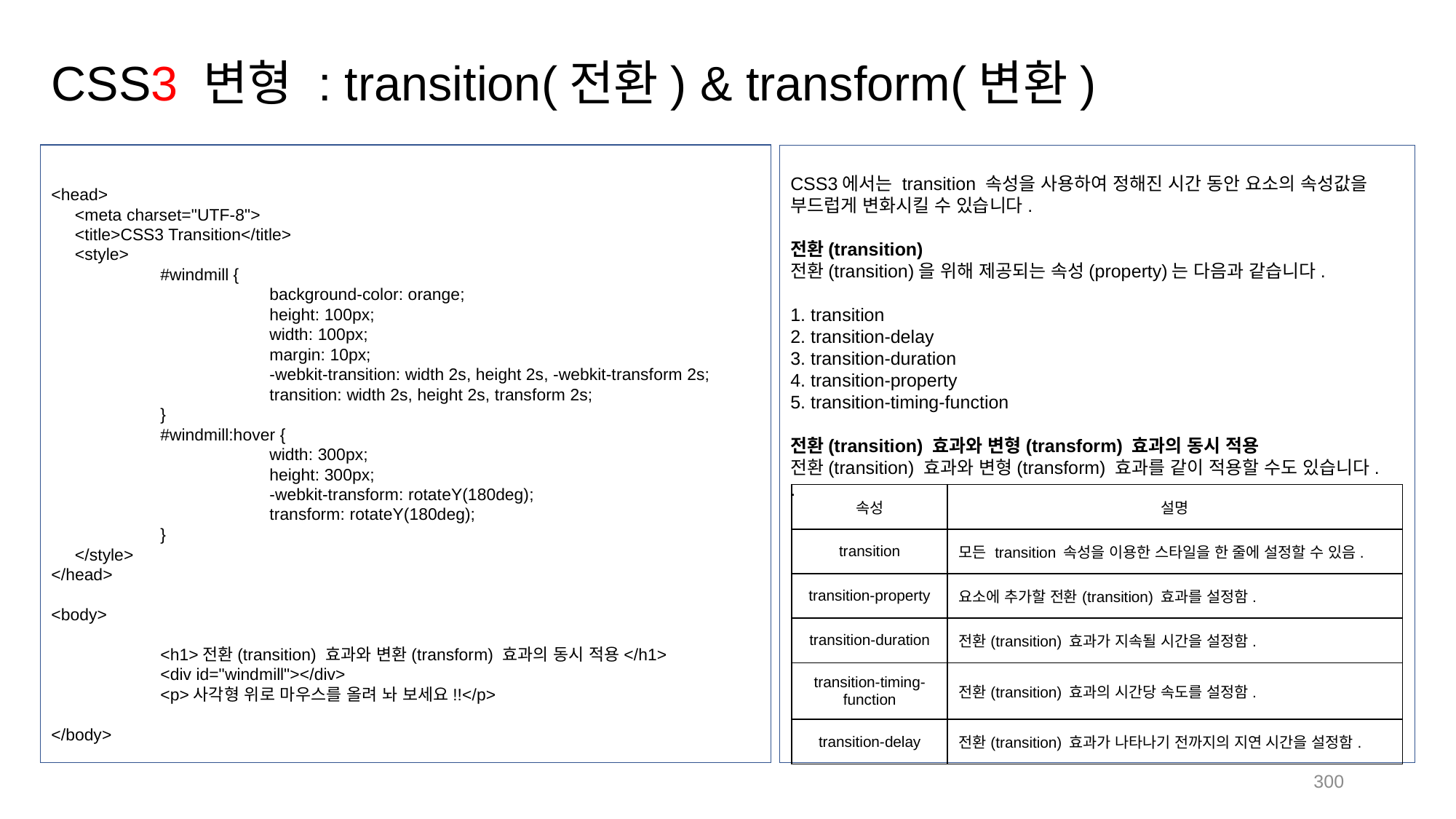

# CSS3 변형 : transition(전환) & transform(변환)

<head>
     <meta charset="UTF-8">
     <title>CSS3 Transition</title>
     <style>
	#windmill {
		background-color: orange;
		height: 100px;
		width: 100px;
		margin: 10px;
		-webkit-transition: width 2s, height 2s, -webkit-transform 2s;
		transition: width 2s, height 2s, transform 2s;
	}
	#windmill:hover {
		width: 300px;
		height: 300px;
		-webkit-transform: rotateY(180deg);
		transform: rotateY(180deg);
	}
     </style>
</head>

<body>

	<h1>전환(transition) 효과와 변환(transform) 효과의 동시 적용</h1>
	<div id="windmill"></div>
	<p>사각형 위로 마우스를 올려 놔 보세요!!</p>

</body>

CSS3에서는 transition 속성을 사용하여 정해진 시간 동안 요소의 속성값을 부드럽게 변화시킬 수 있습니다.

전환(transition)
전환(transition)을 위해 제공되는 속성(property)는 다음과 같습니다.

1. transition
2. transition-delay
3. transition-duration
4. transition-property
5. transition-timing-function

전환(transition) 효과와 변형(transform) 효과의 동시 적용
전환(transition) 효과와 변형(transform) 효과를 같이 적용할 수도 있습니다.
.
| 속성 | 설명 |
| --- | --- |
| transition | 모든 transition 속성을 이용한 스타일을 한 줄에 설정할 수 있음. |
| transition-property | 요소에 추가할 전환(transition) 효과를 설정함. |
| transition-duration | 전환(transition) 효과가 지속될 시간을 설정함. |
| transition-timing-function | 전환(transition) 효과의 시간당 속도를 설정함. |
| transition-delay | 전환(transition) 효과가 나타나기 전까지의 지연 시간을 설정함. |
300